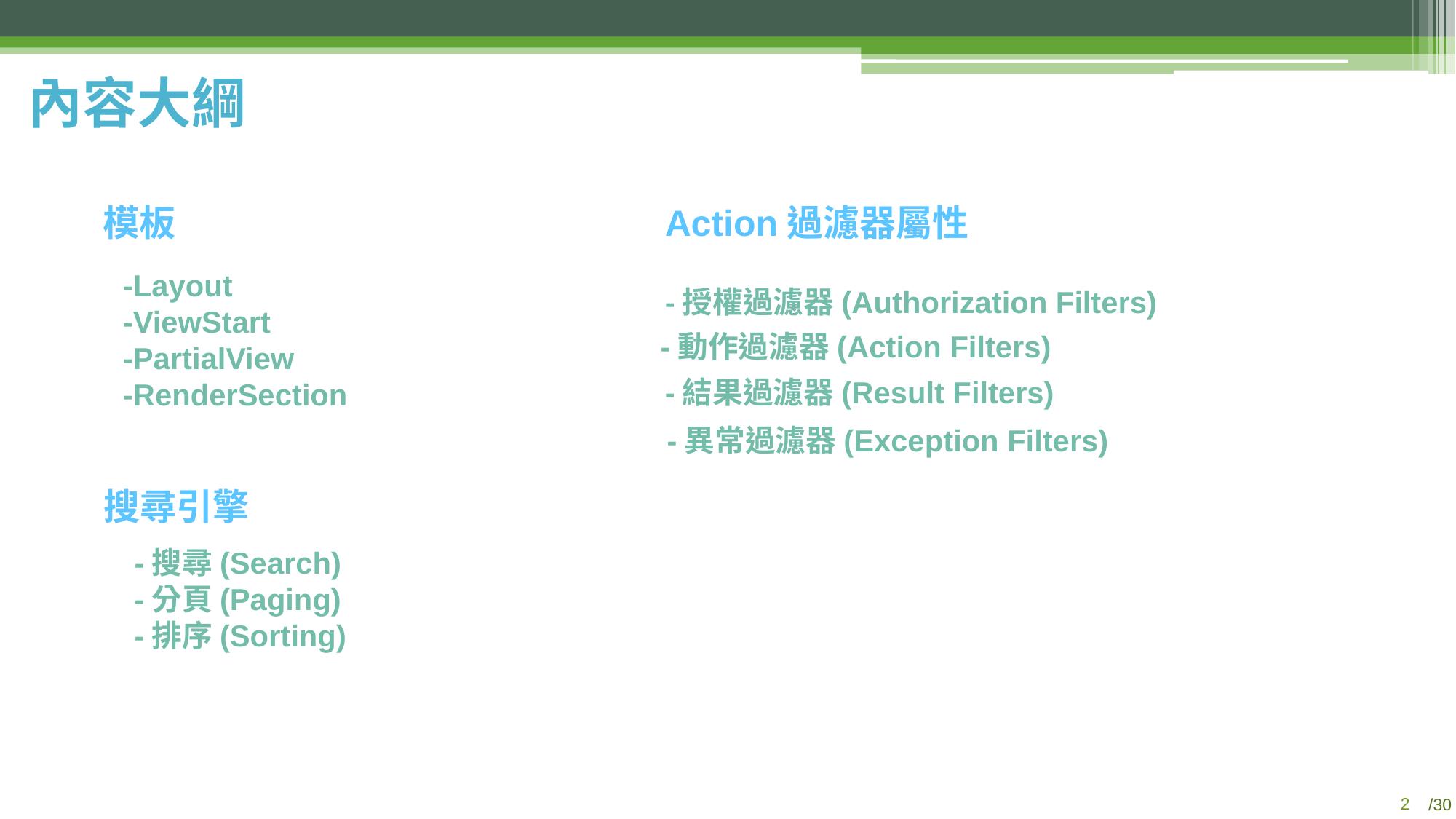

內容大綱
Action過濾器屬性
模板
-Layout
-ViewStart
-PartialView
-RenderSection
-授權過濾器(Authorization Filters)
-動作過濾器(Action Filters)
-結果過濾器(Result Filters)
-異常過濾器(Exception Filters)
搜尋引擎
-搜尋(Search)
-分頁(Paging)
-排序(Sorting)
2
/30